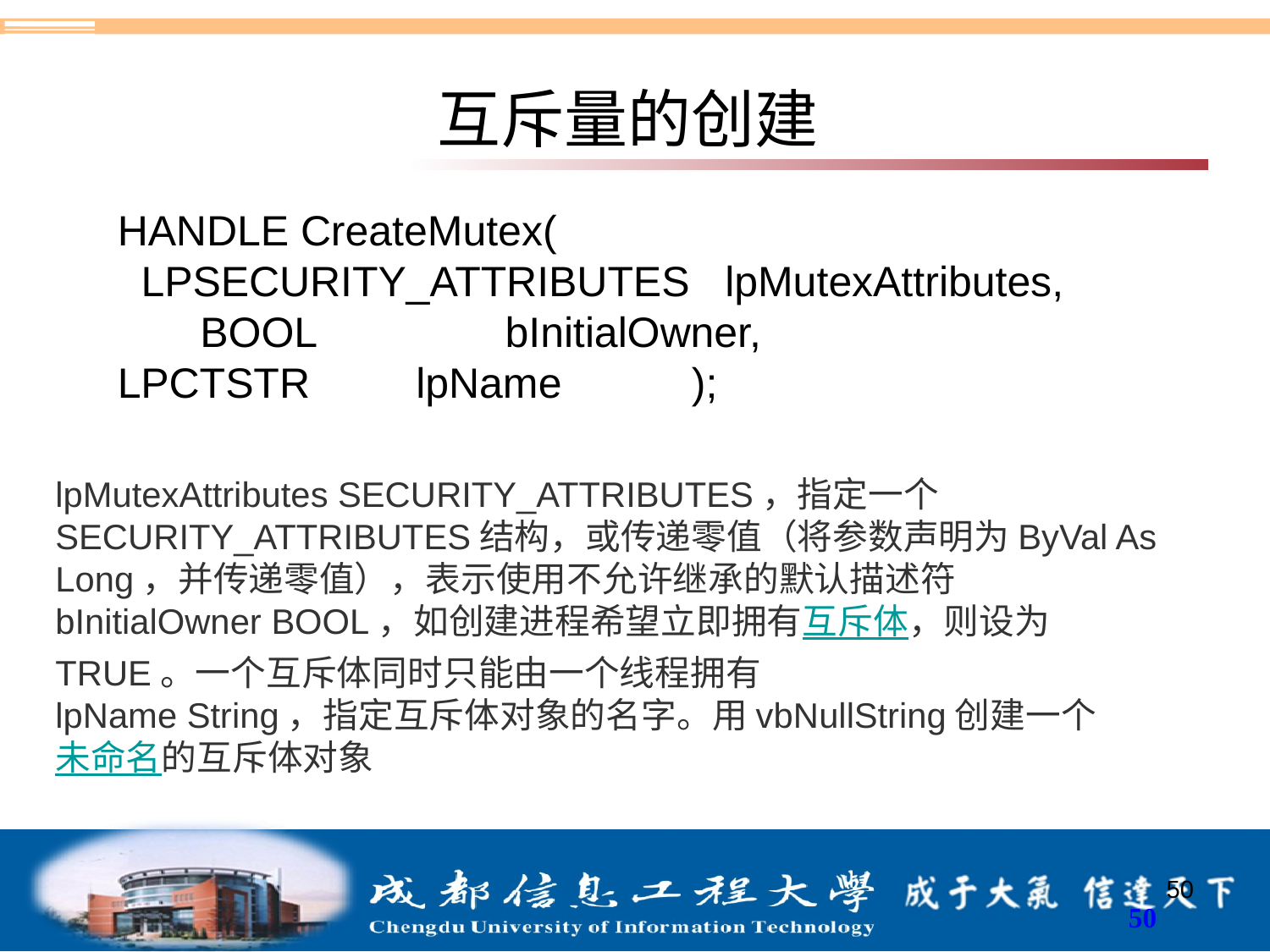

# 互斥量的创建
HANDLE CreateMutex(
  LPSECURITY_ATTRIBUTES   lpMutexAttributes,                  BOOL                bInitialOwner,
LPCTSTR         lpName           );
lpMutexAttributes SECURITY_ATTRIBUTES，指定一个SECURITY_ATTRIBUTES结构，或传递零值（将参数声明为ByVal As Long，并传递零值），表示使用不允许继承的默认描述符
bInitialOwner BOOL，如创建进程希望立即拥有互斥体，则设为TRUE。一个互斥体同时只能由一个线程拥有
lpName String，指定互斥体对象的名字。用vbNullString创建一个未命名的互斥体对象